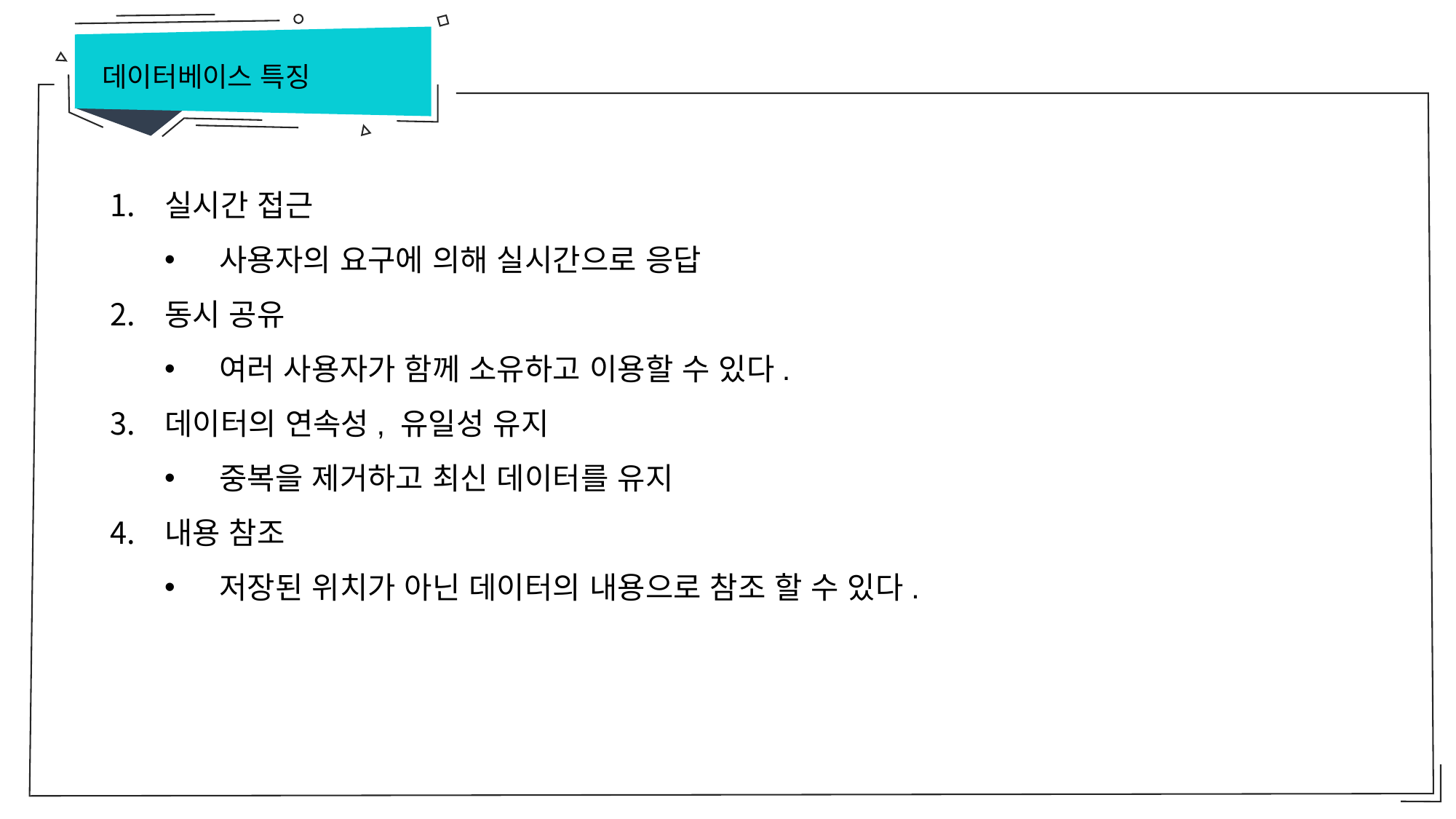

데이터베이스 특징
실시간 접근
사용자의 요구에 의해 실시간으로 응답
동시 공유
여러 사용자가 함께 소유하고 이용할 수 있다.
데이터의 연속성, 유일성 유지
중복을 제거하고 최신 데이터를 유지
내용 참조
저장된 위치가 아닌 데이터의 내용으로 참조 할 수 있다.